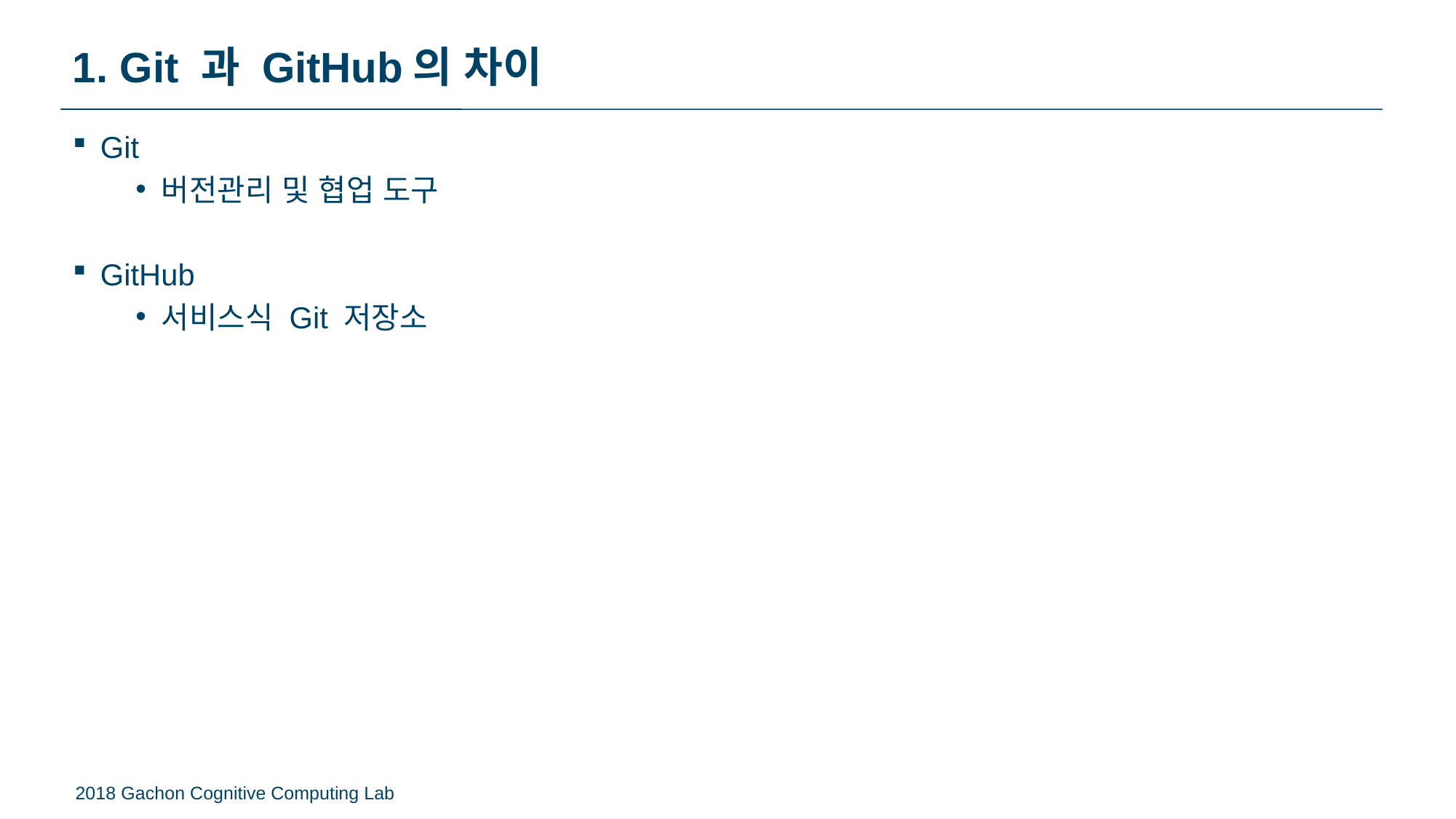

# 1. Git 과 GitHub의 차이
Git
버전관리 및 협업 도구

GitHub
서비스식 Git 저장소